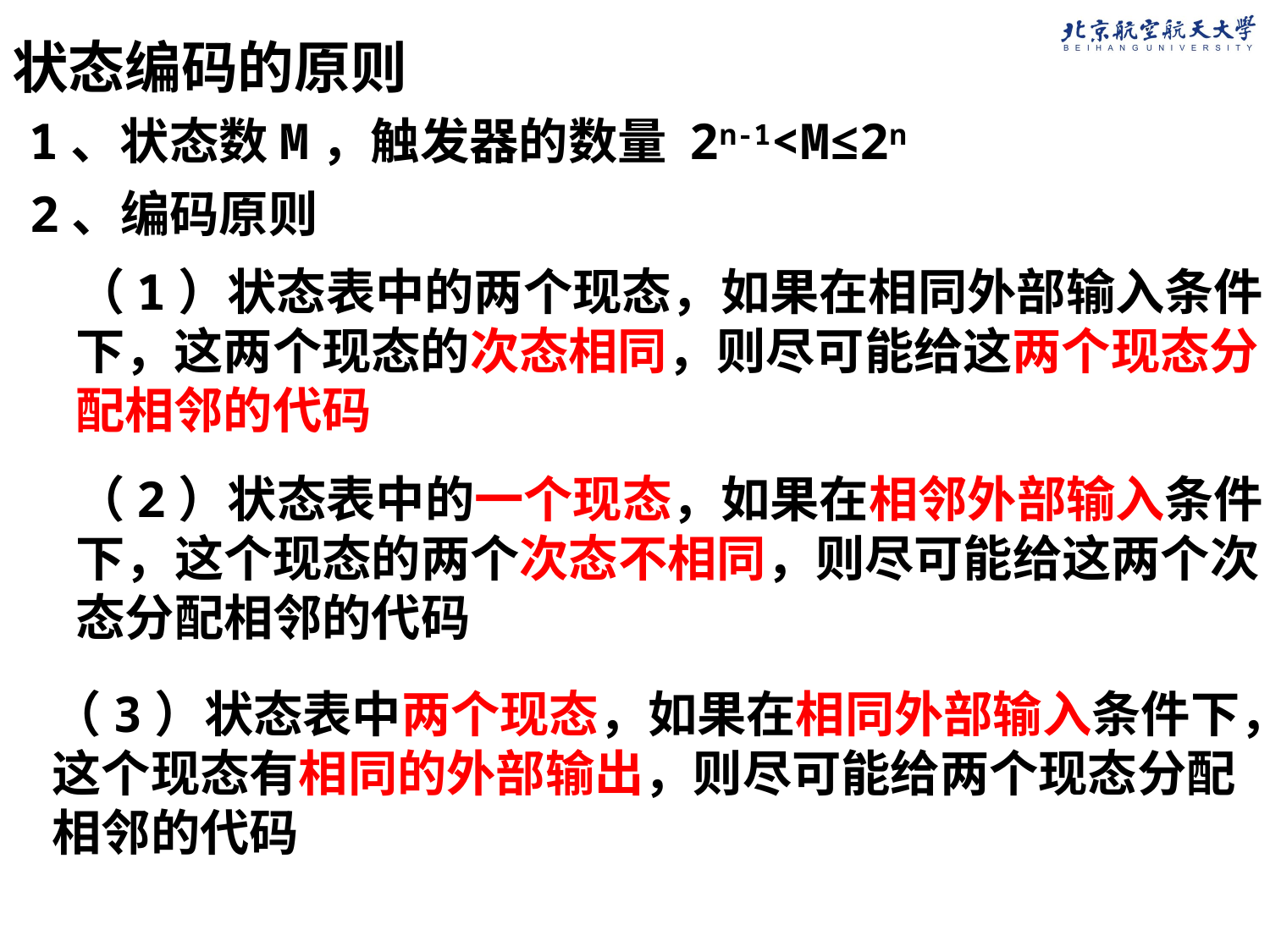

状态编码的原则
1、状态数M，触发器的数量 2n-1<M≤2n
2、编码原则
（1）状态表中的两个现态，如果在相同外部输入条件下，这两个现态的次态相同，则尽可能给这两个现态分配相邻的代码
（2）状态表中的一个现态，如果在相邻外部输入条件下，这个现态的两个次态不相同，则尽可能给这两个次态分配相邻的代码
（3）状态表中两个现态，如果在相同外部输入条件下，这个现态有相同的外部输出，则尽可能给两个现态分配相邻的代码